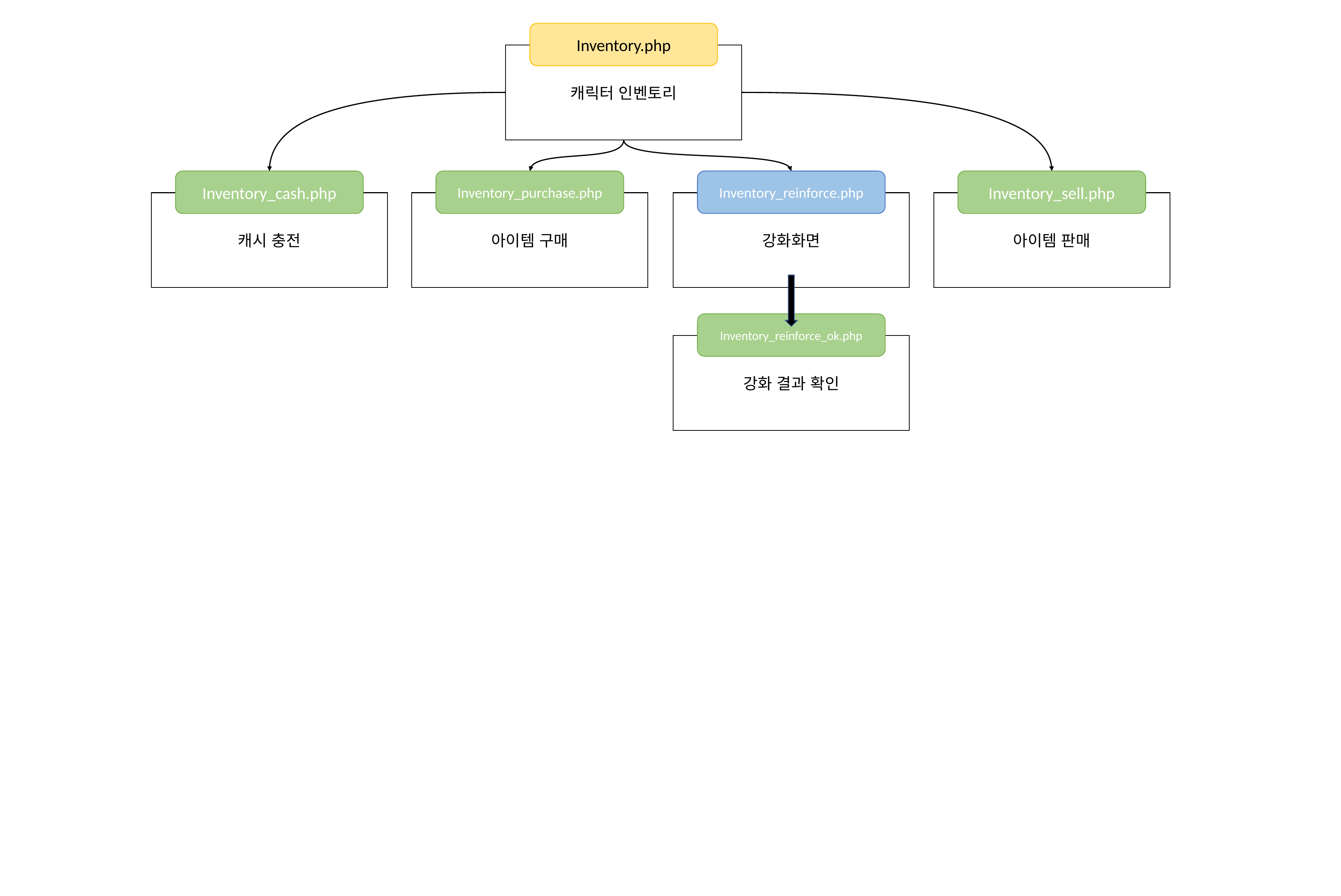

Inventory.php
캐릭터 인벤토리
Inventory_cash.php
Inventory_purchase.php
Inventory_reinforce.php
Inventory_sell.php
캐시 충전
아이템 구매
강화화면
아이템 판매

Inventory_reinforce_ok.php
강화 결과 확인